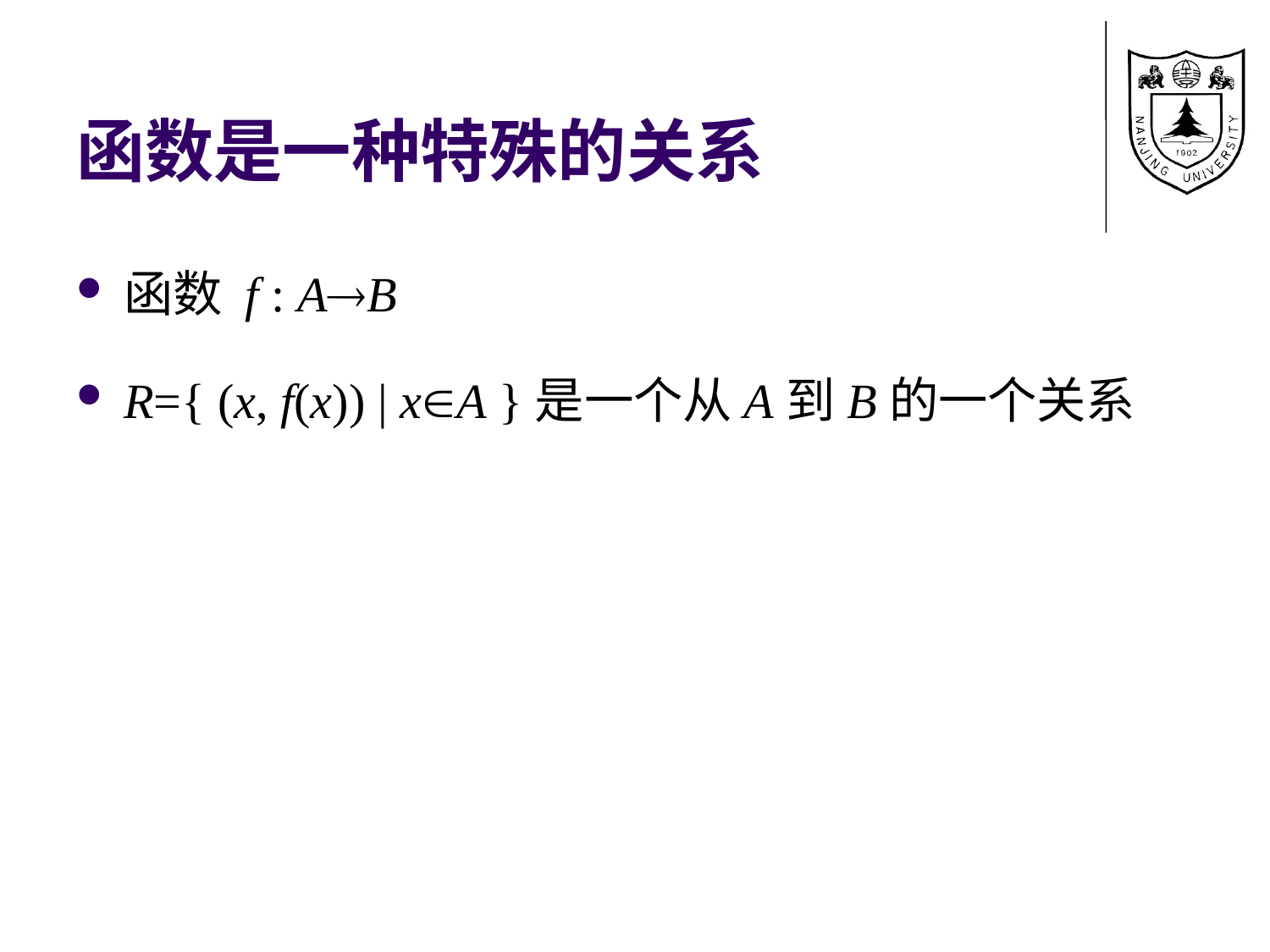

# 函数是一种特殊的关系
函数 f : A→B
R={ (x, f(x)) | x∈A }是一个从A到B的一个关系